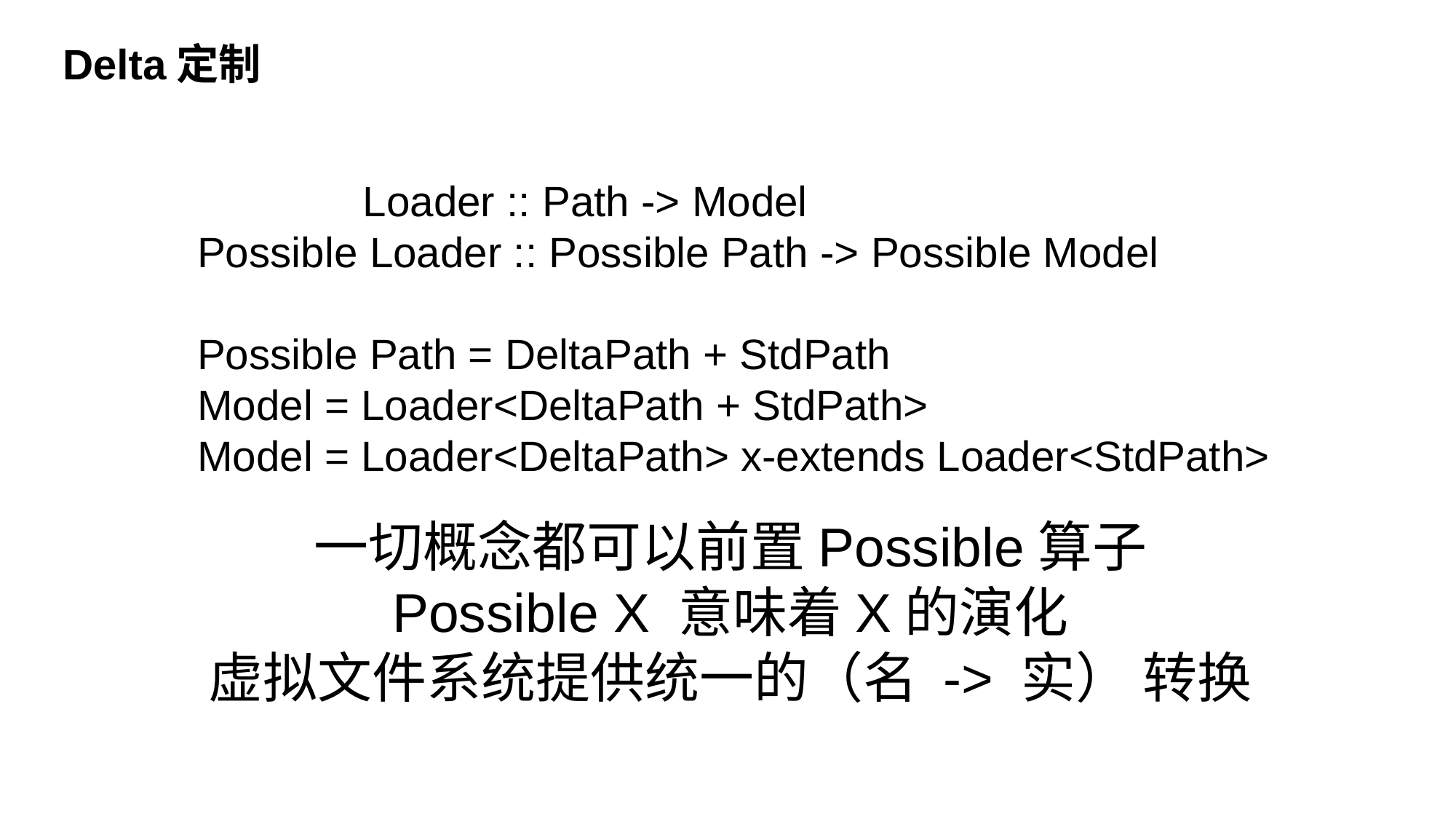

Delta定制
              Loader :: Path -> Model
Possible Loader :: Possible Path -> Possible Model

Possible Path = DeltaPath + StdPath
Model = Loader<DeltaPath + StdPath>
Model = Loader<DeltaPath> x-extends Loader<StdPath>
一切概念都可以前置Possible算子
Possible X 意味着X的演化
虚拟文件系统提供统一的（名 -> 实） 转换